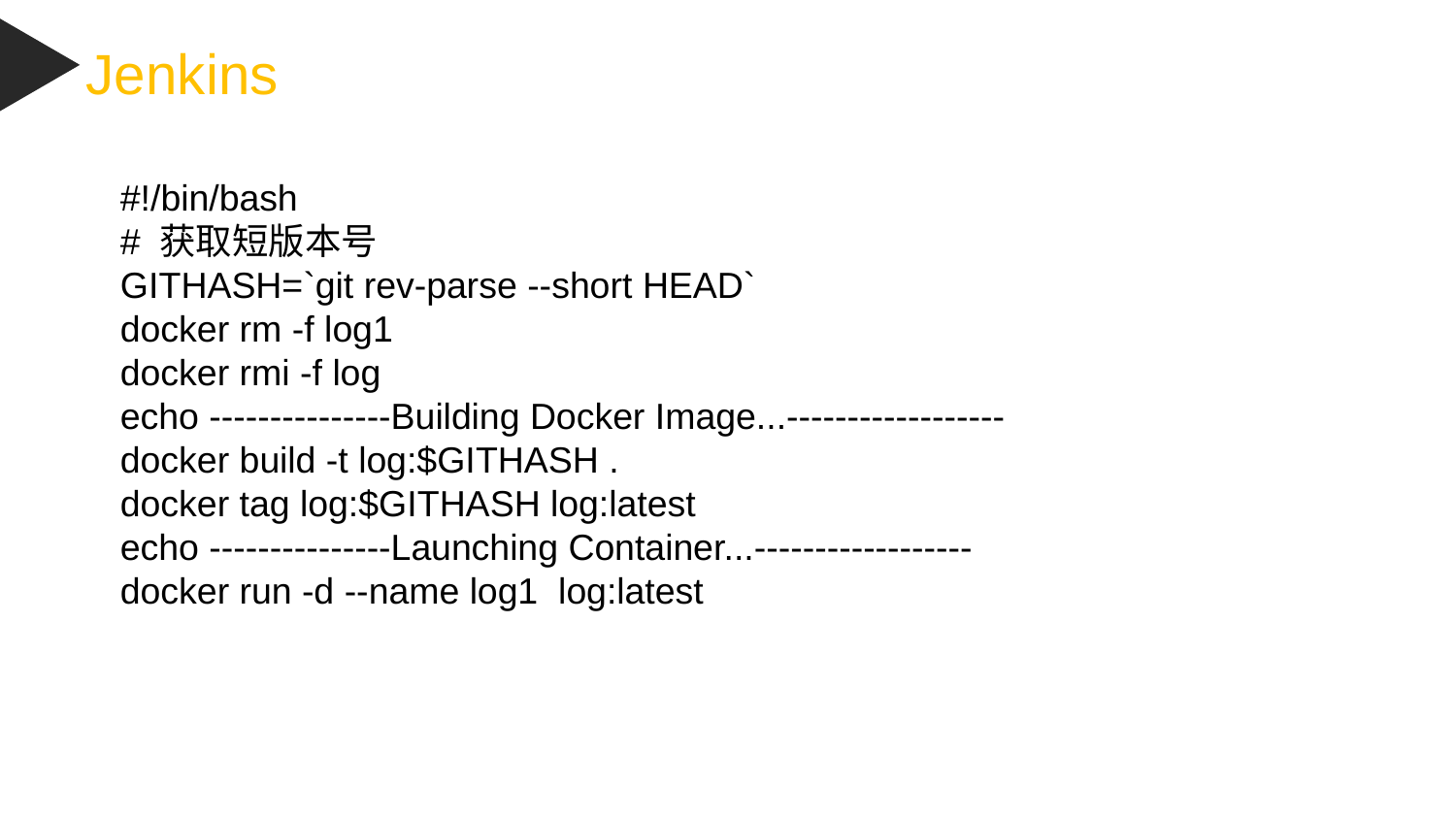

Jenkins

#!/bin/bash
# 获取短版本号
GITHASH=`git rev-parse --short HEAD`
docker rm -f log1
docker rmi -f log
echo ---------------Building Docker Image...------------------
docker build -t log:$GITHASH .
docker tag log:$GITHASH log:latest
echo ---------------Launching Container...------------------
docker run -d --name log1  log:latest